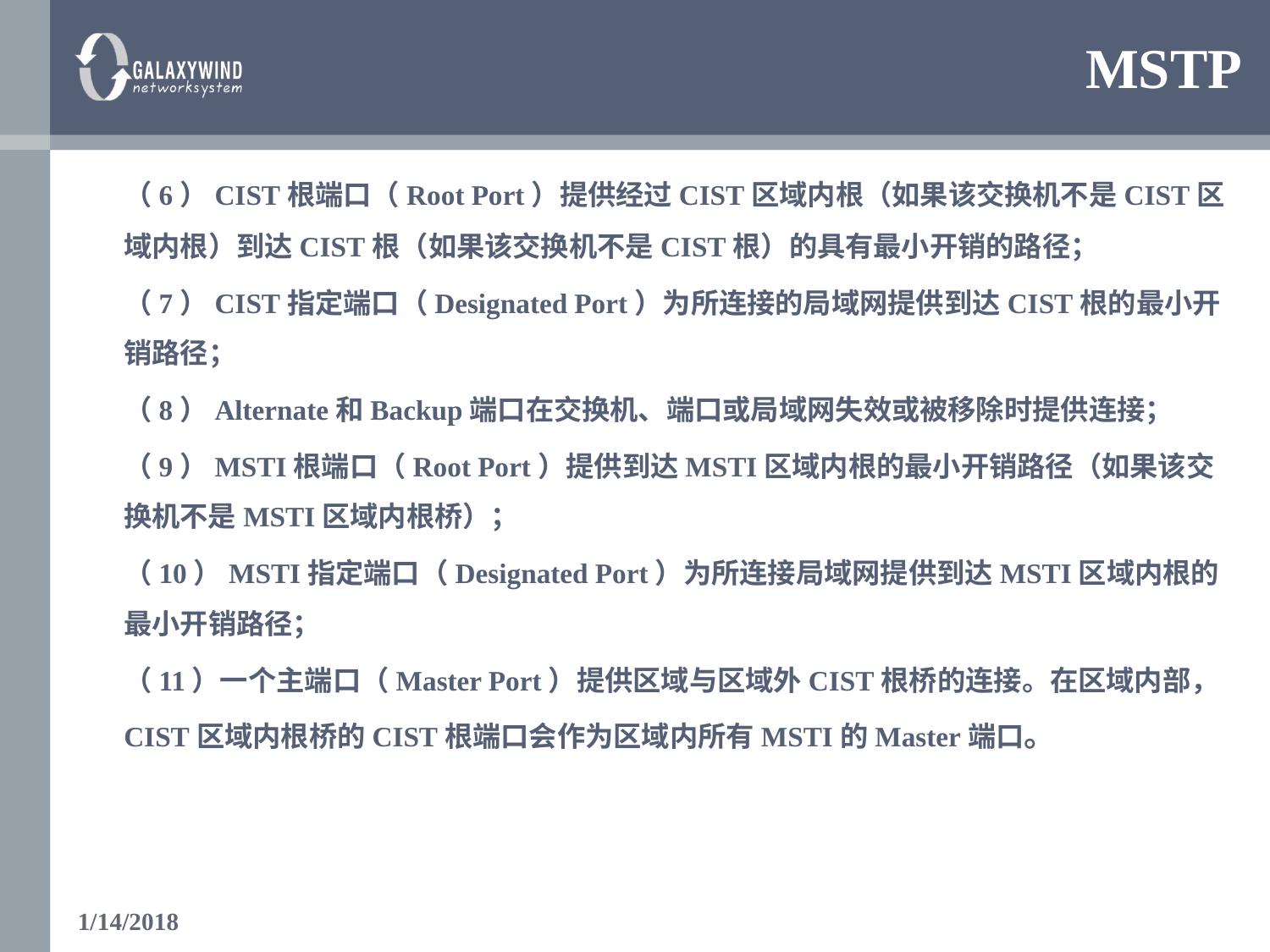

# MSTP
	（6）CIST根端口（Root Port）提供经过CIST区域内根（如果该交换机不是CIST区域内根）到达CIST根（如果该交换机不是CIST根）的具有最小开销的路径；
	（7）CIST指定端口（Designated Port）为所连接的局域网提供到达CIST根的最小开销路径；
	（8）Alternate和Backup端口在交换机、端口或局域网失效或被移除时提供连接；
	（9）MSTI根端口（Root Port）提供到达MSTI区域内根的最小开销路径（如果该交换机不是MSTI区域内根桥）；
	（10）MSTI指定端口（Designated Port）为所连接局域网提供到达MSTI区域内根的最小开销路径；
	（11）一个主端口（Master Port）提供区域与区域外CIST根桥的连接。在区域内部，CIST区域内根桥的CIST根端口会作为区域内所有MSTI的Master端口。
1/14/2018